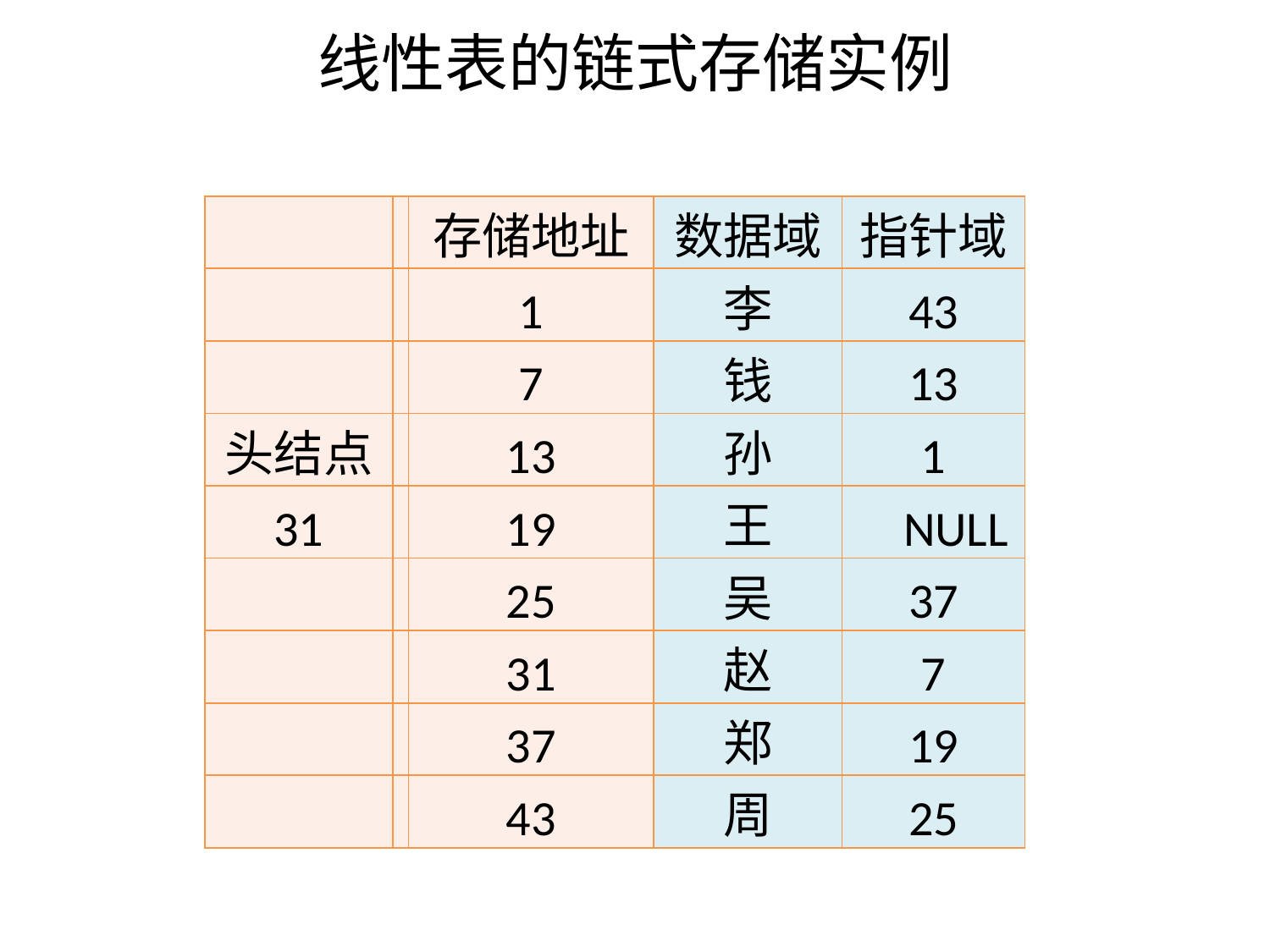

# 线性表的链式存储实例
|  |  | 存储地址 | 数据域 | 指针域 |
| --- | --- | --- | --- | --- |
|  |  | 1 | 李 | 43 |
|  |  | 7 | 钱 | 13 |
| 头结点 |  | 13 | 孙 | 1 |
| 31 |  | 19 | 王 | NULL |
|  |  | 25 | 吴 | 37 |
|  |  | 31 | 赵 | 7 |
|  |  | 37 | 郑 | 19 |
|  |  | 43 | 周 | 25 |